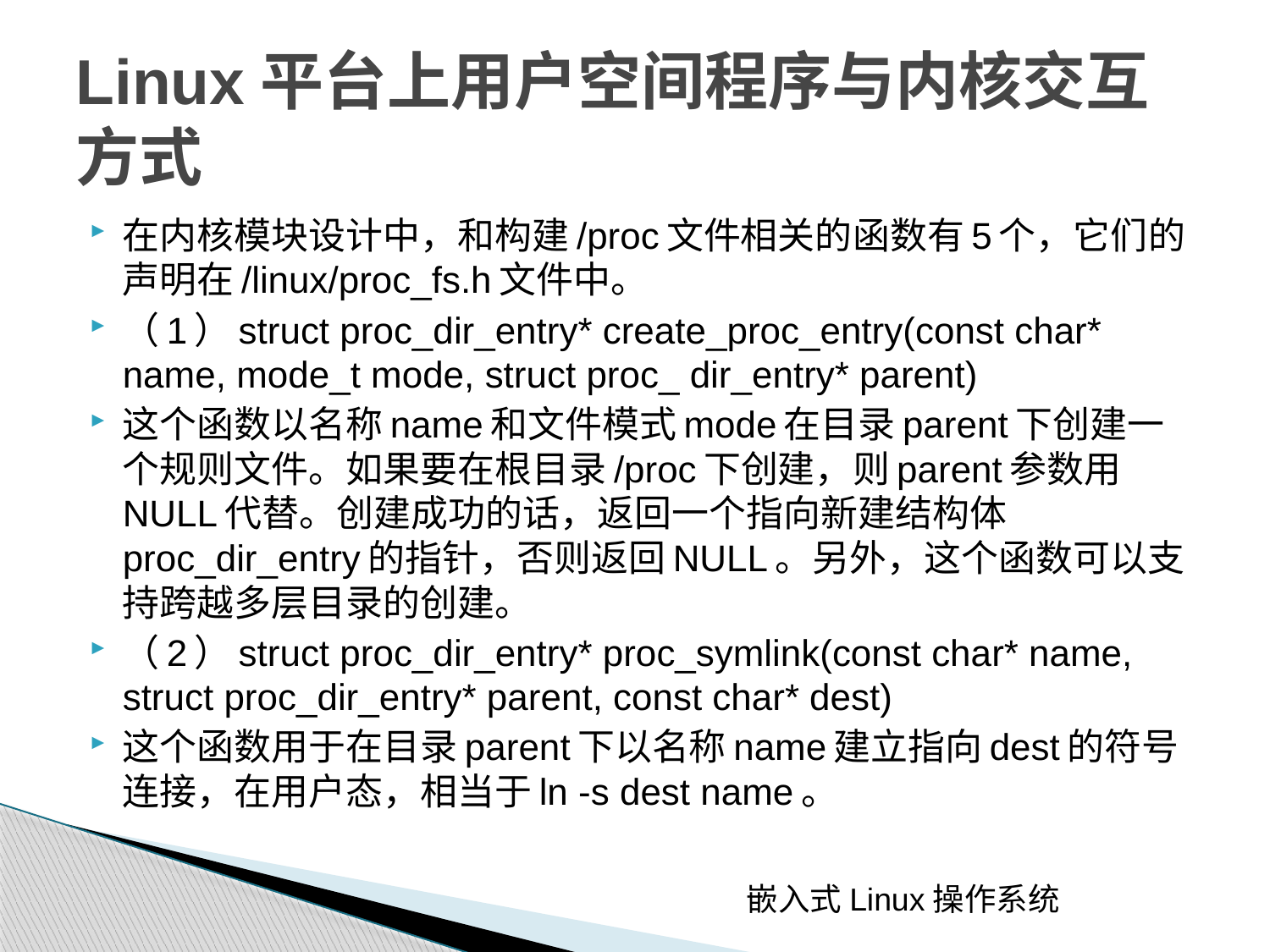

# Linux平台上用户空间程序与内核交互方式
在内核模块设计中，和构建/proc文件相关的函数有5个，它们的声明在/linux/proc_fs.h文件中。
（1）struct proc_dir_entry* create_proc_entry(const char* name, mode_t mode, struct proc_ dir_entry* parent)
这个函数以名称name和文件模式mode在目录parent下创建一个规则文件。如果要在根目录/proc下创建，则parent参数用NULL代替。创建成功的话，返回一个指向新建结构体proc_dir_entry的指针，否则返回NULL。另外，这个函数可以支持跨越多层目录的创建。
（2）struct proc_dir_entry* proc_symlink(const char* name, struct proc_dir_entry* parent, const char* dest)
这个函数用于在目录parent下以名称name建立指向dest的符号连接，在用户态，相当于ln -s dest name。
嵌入式Linux操作系统